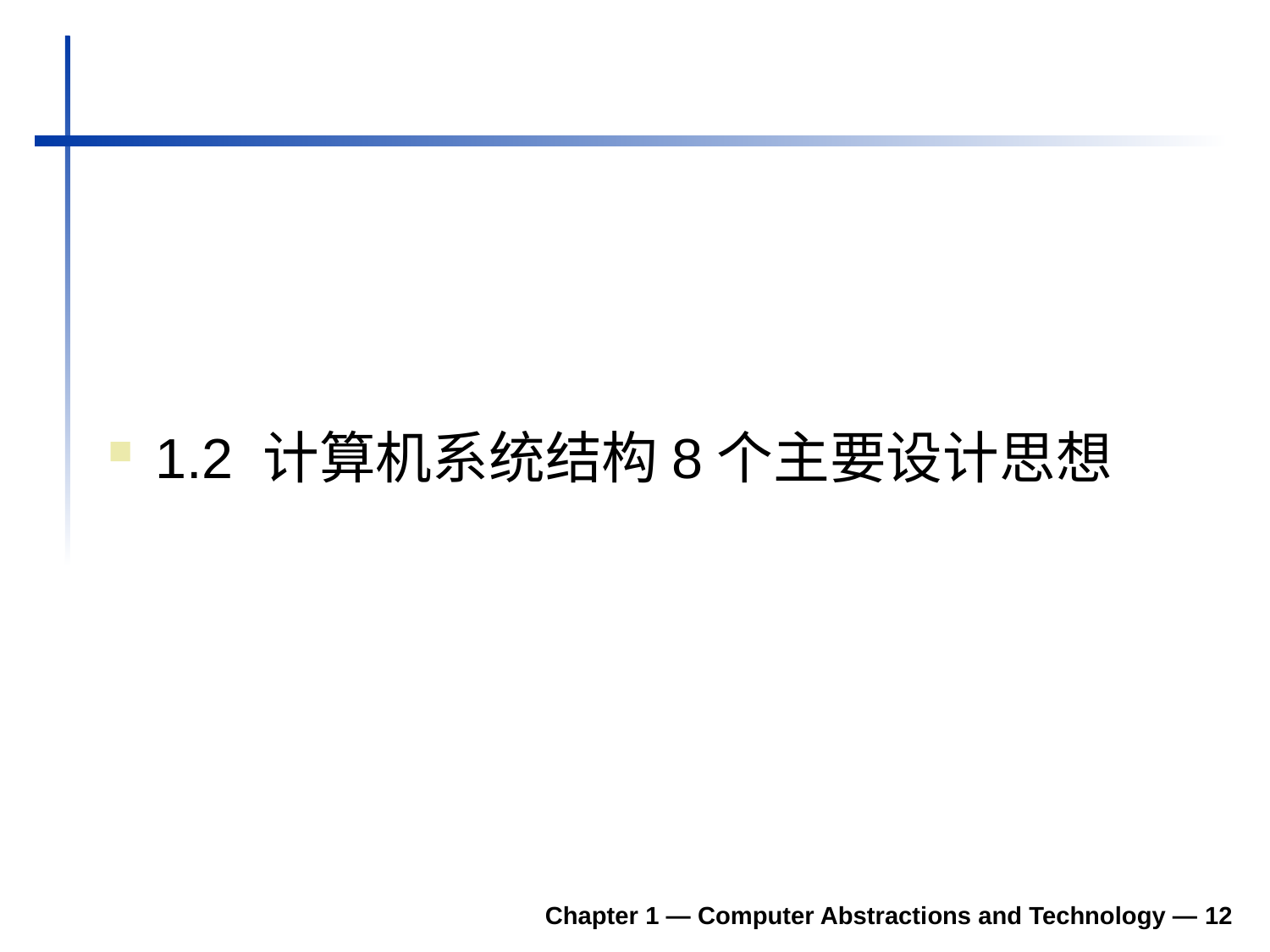

#
1.2 计算机系统结构8个主要设计思想
Chapter 1 — Computer Abstractions and Technology — 12